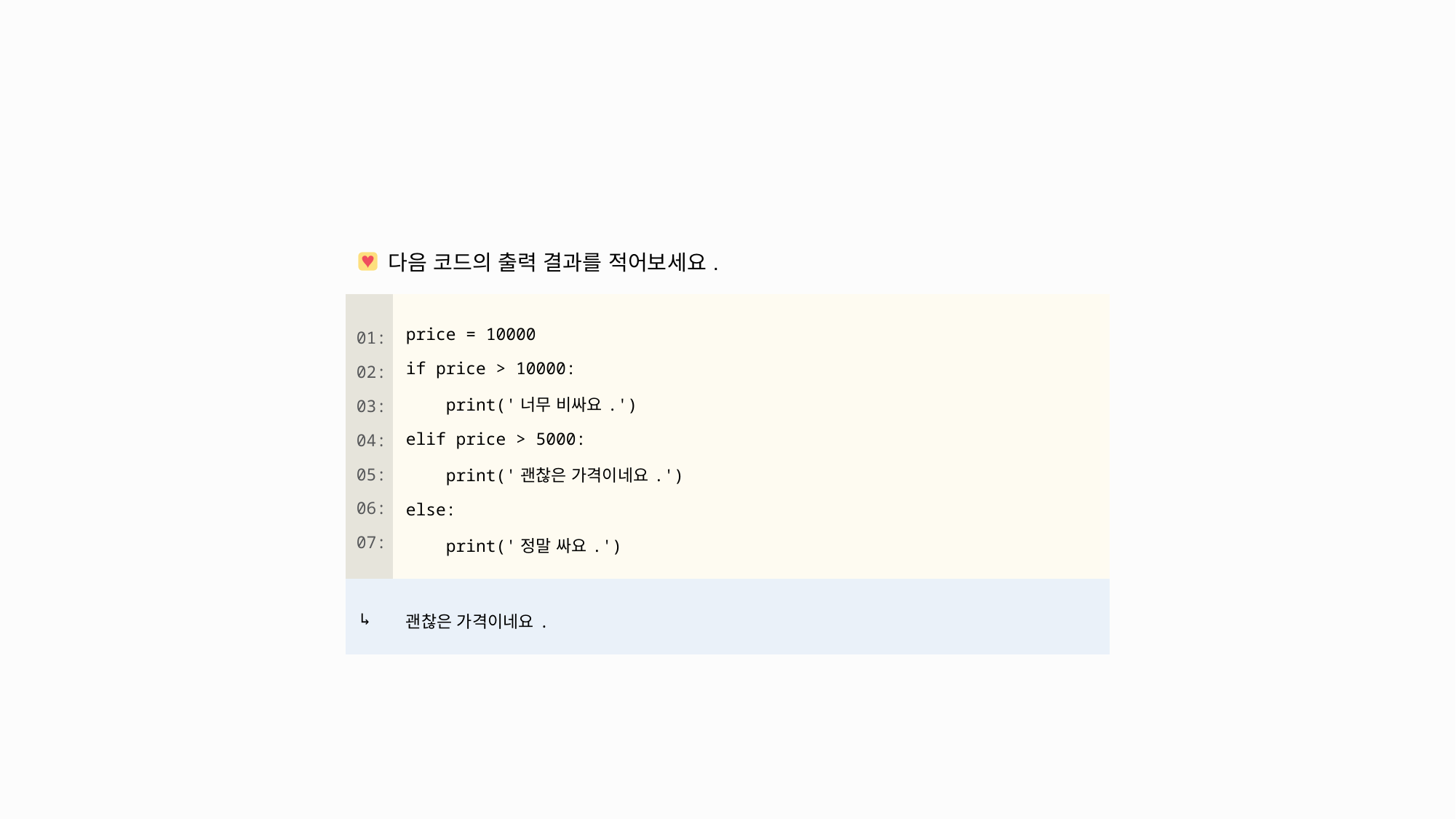

| 다음 코드의 출력 결과를 적어보세요. |  |
| --- | --- |
| 01: 02: 03: 04: 05: 06: 07: | price = 10000 if price > 10000: print('너무 비싸요.') elif price > 5000: print('괜찮은 가격이네요.') else: print('정말 싸요.') |
| ↳ | 괜찮은 가격이네요. |